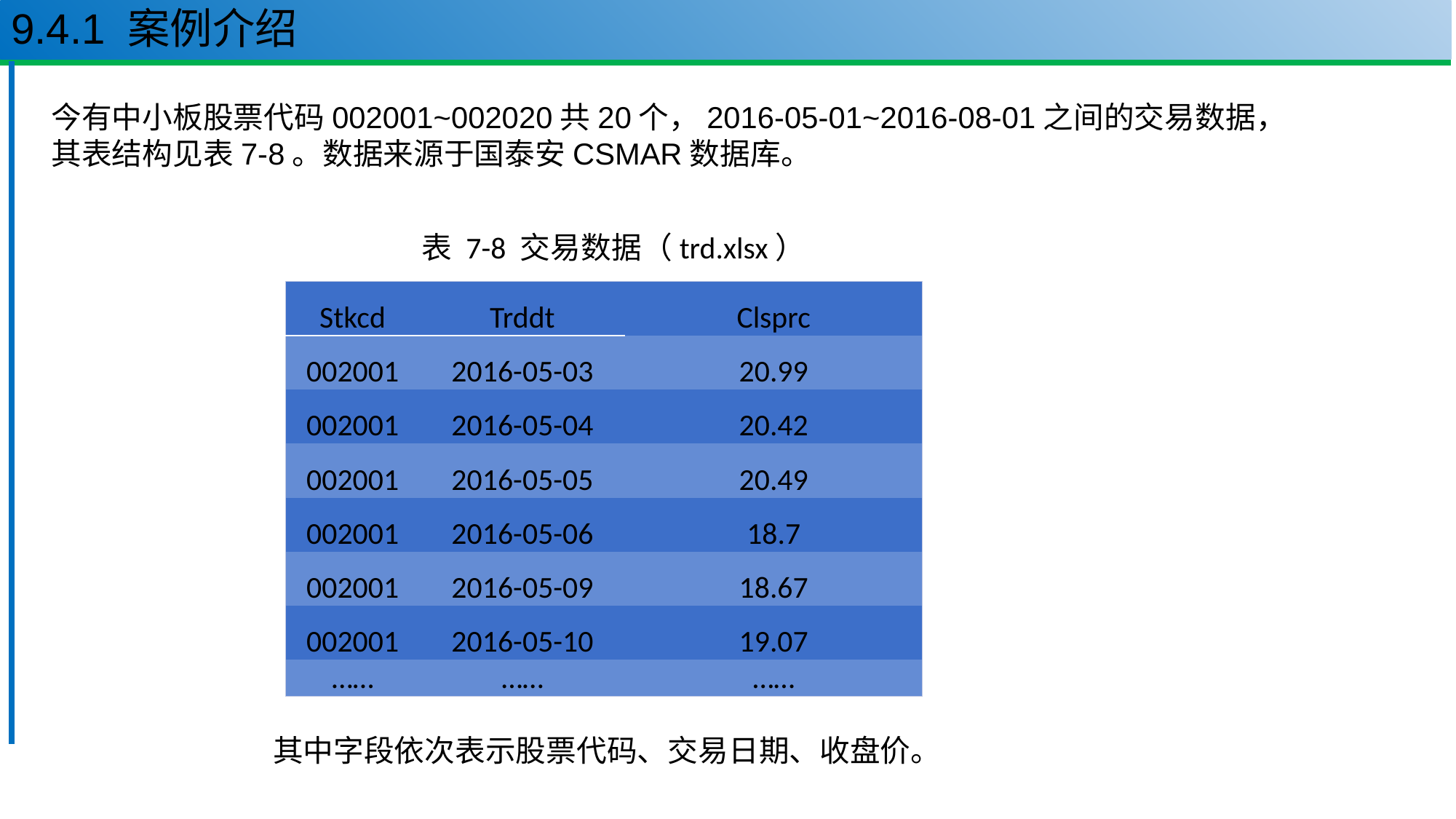

# 9.4.1 案例介绍
7.5.1 案例介绍
Part 7
今有中小板股票代码002001~002020共20个，2016-05-01~2016-08-01之间的交易数据，其表结构见表7-8。数据来源于国泰安CSMAR数据库。
表 7-8 交易数据（trd.xlsx）
| Stkcd | Trddt | Clsprc |
| --- | --- | --- |
| 002001 | 2016-05-03 | 20.99 |
| 002001 | 2016-05-04 | 20.42 |
| 002001 | 2016-05-05 | 20.49 |
| 002001 | 2016-05-06 | 18.7 |
| 002001 | 2016-05-09 | 18.67 |
| 002001 | 2016-05-10 | 19.07 |
| …… | …… | …… |
其中字段依次表示股票代码、交易日期、收盘价。